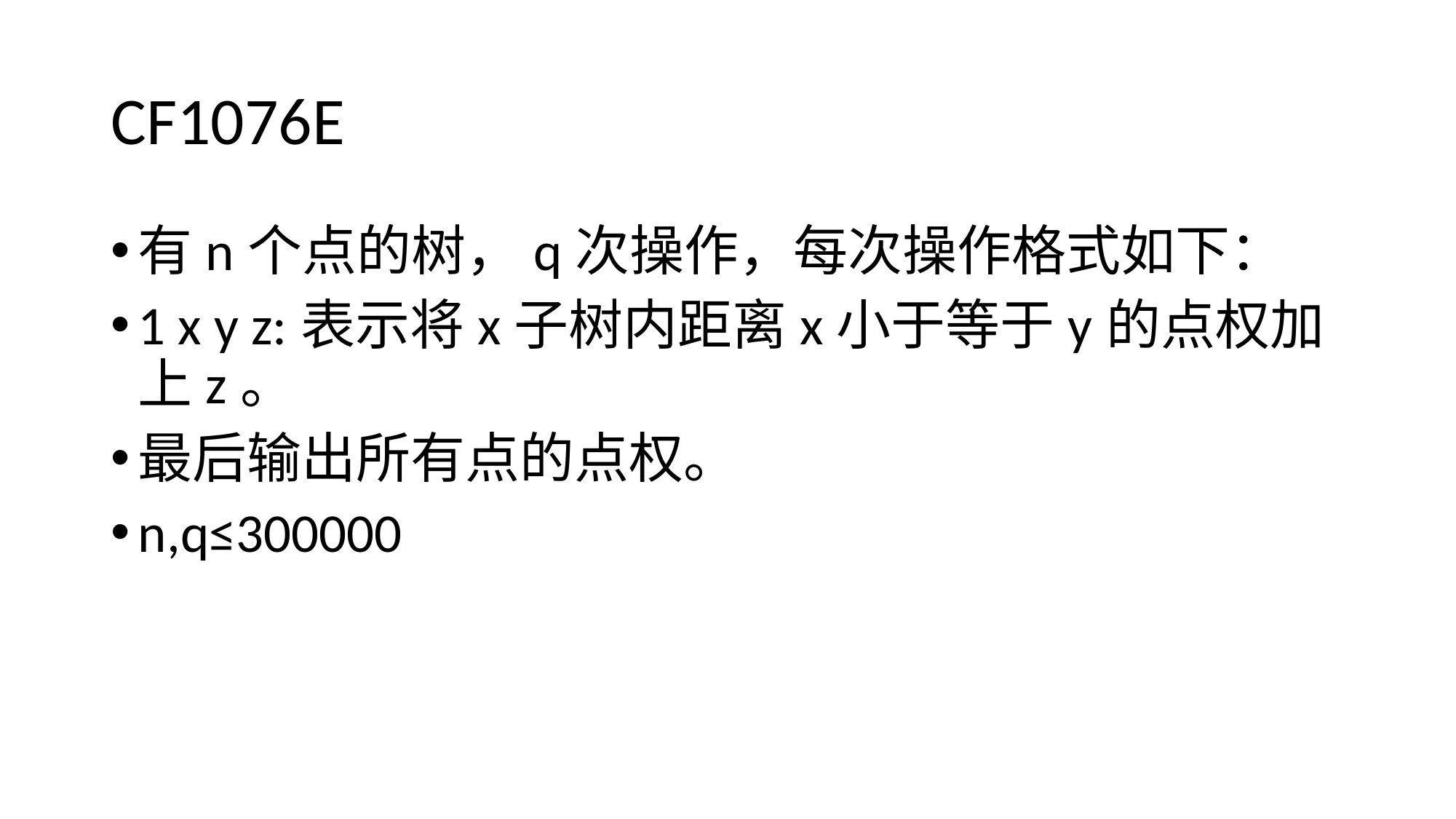

# CF1076E
有n个点的树，q次操作，每次操作格式如下：
1 x y z:表示将x子树内距离x小于等于y的点权加上z。
最后输出所有点的点权。
n,q≤300000